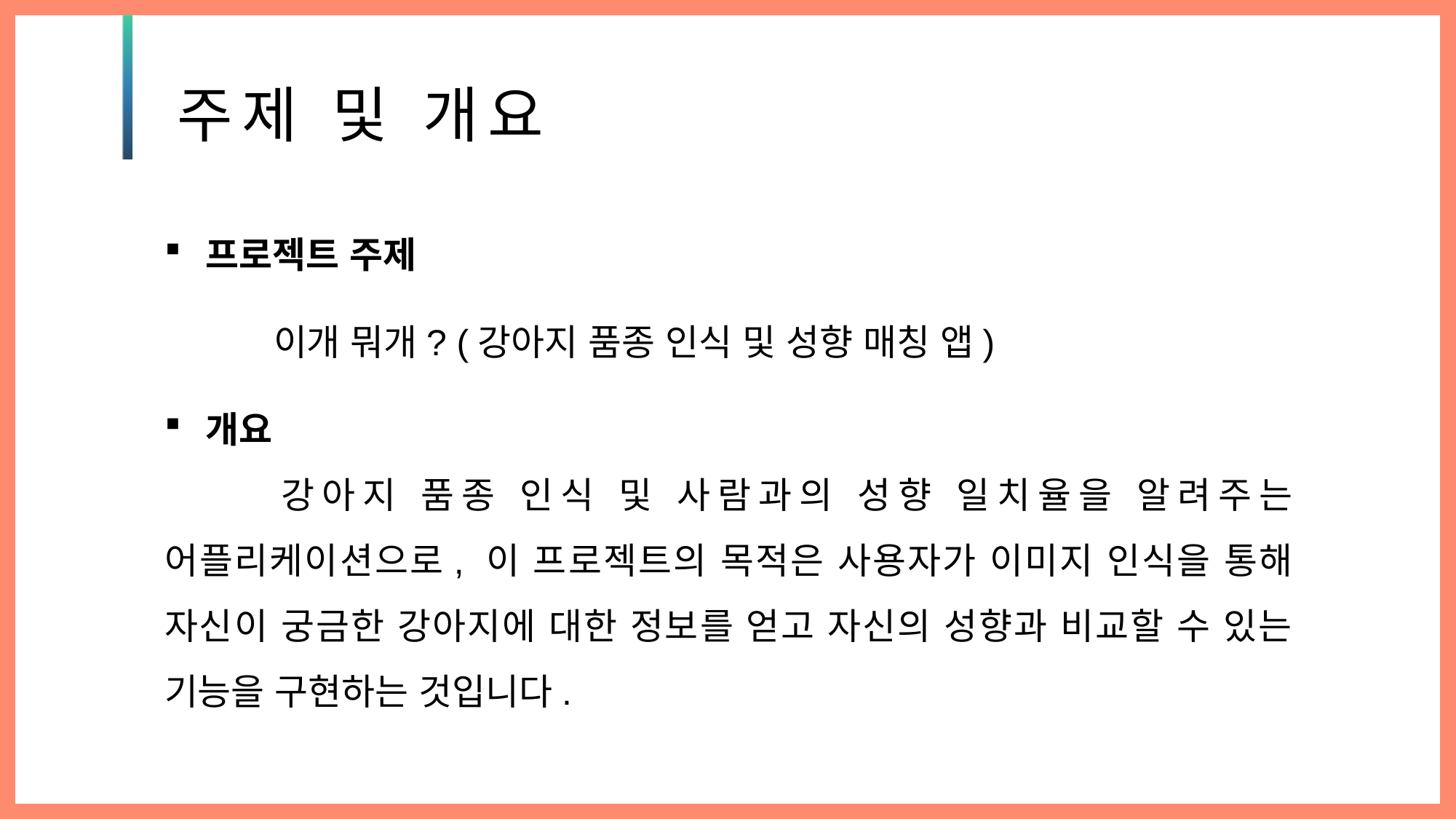

주제 및 개요
프로젝트 주제
	이개 뭐개? (강아지 품종 인식 및 성향 매칭 앱)

개요
	강아지 품종 인식 및 사람과의 성향 일치율을 알려주는 어플리케이션으로, 이 프로젝트의 목적은 사용자가 이미지 인식을 통해 자신이 궁금한 강아지에 대한 정보를 얻고 자신의 성향과 비교할 수 있는 기능을 구현하는 것입니다.